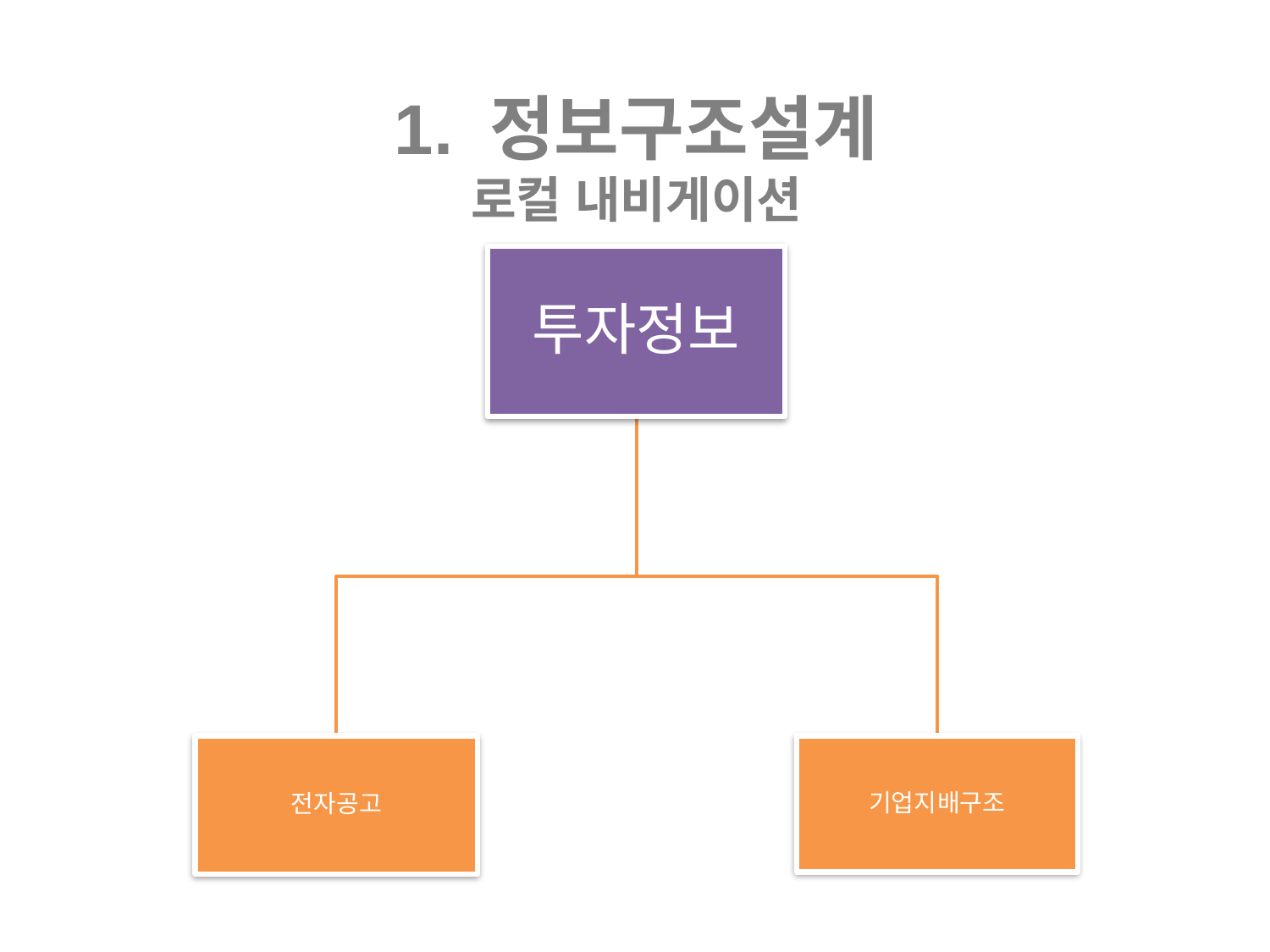

# 1. 정보구조설계 로컬 내비게이션
투자정보
전자공고
기업지배구조